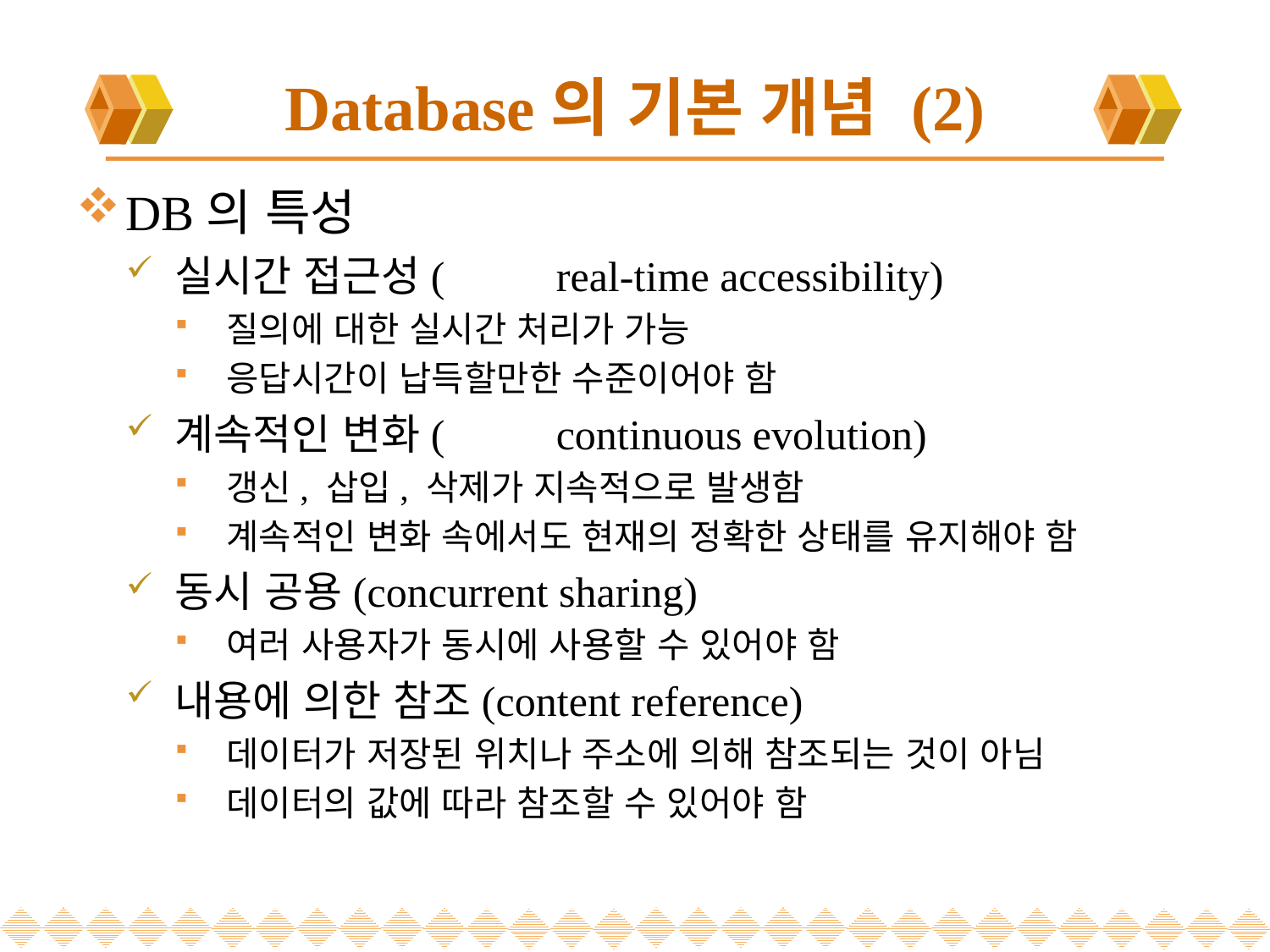

# Database의 기본 개념 (2)
DB의 특성
실시간 접근성(	real-time accessibility)
질의에 대한 실시간 처리가 가능
응답시간이 납득할만한 수준이어야 함
계속적인 변화(	continuous evolution)
갱신, 삽입, 삭제가 지속적으로 발생함
계속적인 변화 속에서도 현재의 정확한 상태를 유지해야 함
동시 공용(concurrent sharing)
여러 사용자가 동시에 사용할 수 있어야 함
내용에 의한 참조(content reference)
데이터가 저장된 위치나 주소에 의해 참조되는 것이 아님
데이터의 값에 따라 참조할 수 있어야 함